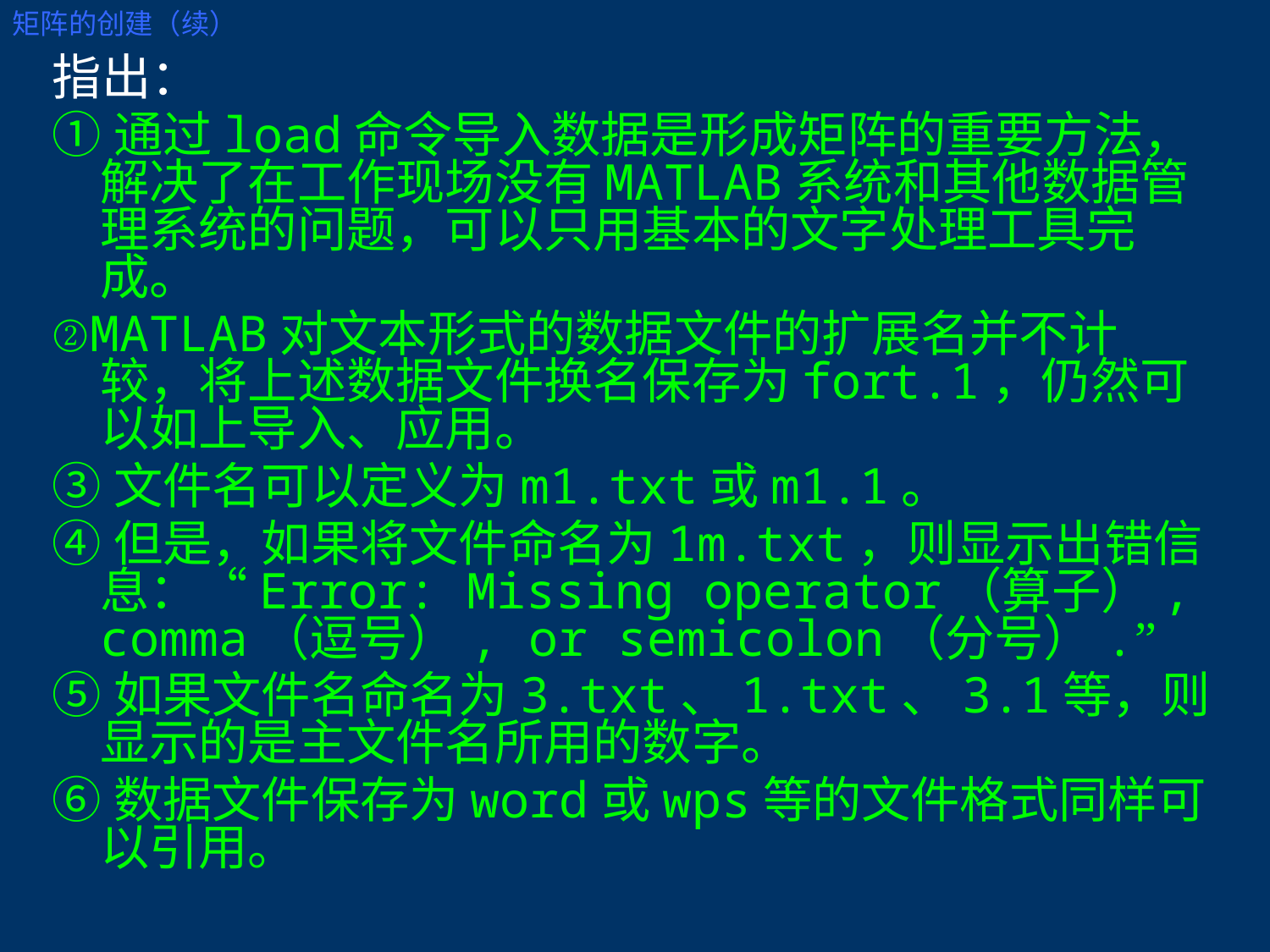

矩阵的创建（续）
指出：
①通过load命令导入数据是形成矩阵的重要方法，解决了在工作现场没有MATLAB系统和其他数据管理系统的问题，可以只用基本的文字处理工具完成。
②MATLAB对文本形式的数据文件的扩展名并不计较，将上述数据文件换名保存为fort.1，仍然可以如上导入、应用。
③文件名可以定义为m1.txt或m1.1。
④但是，如果将文件命名为1m.txt，则显示出错信息：“Error: Missing operator（算子）, comma（逗号）, or semicolon（分号）.”
⑤如果文件名命名为3.txt、1.txt、3.1等，则显示的是主文件名所用的数字。
⑥数据文件保存为word或wps等的文件格式同样可以引用。